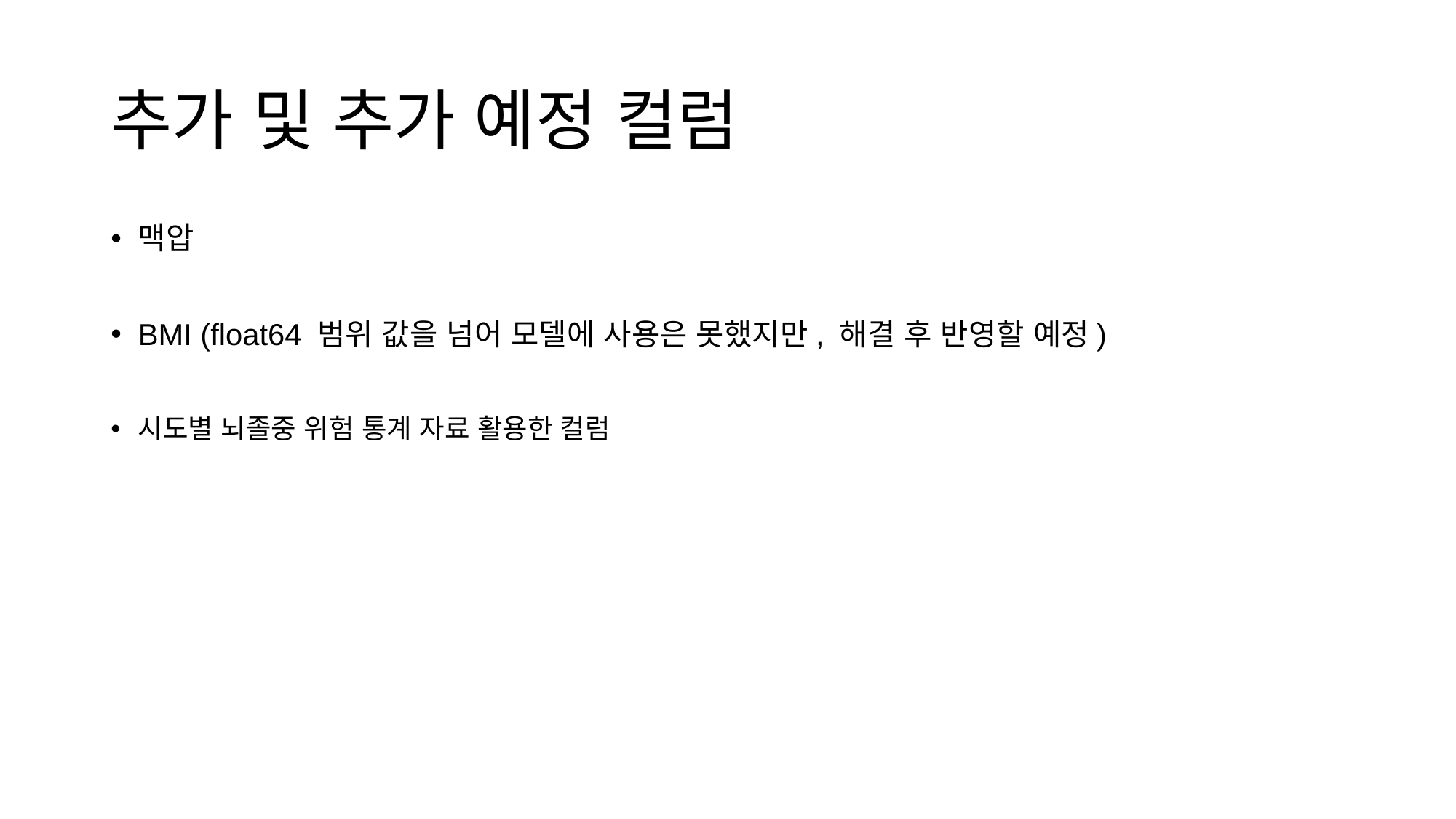

# 추가 및 추가 예정 컬럼
맥압

BMI (float64 범위 값을 넘어 모델에 사용은 못했지만, 해결 후 반영할 예정)

시도별 뇌졸중 위험 통계 자료 활용한 컬럼